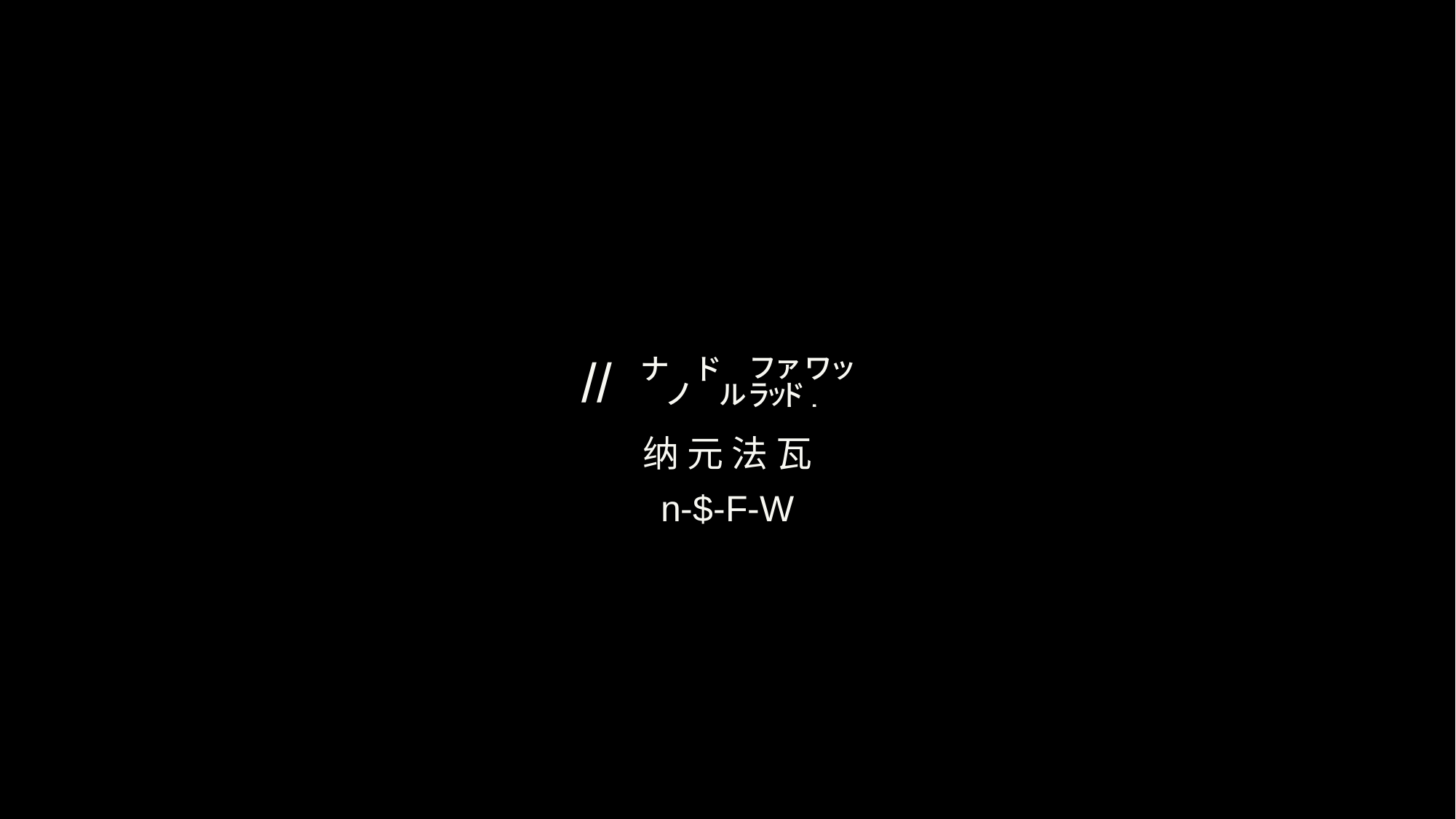

# // ㌨㌦㌲㍗

纳 元 法 瓦
n-$-F-W